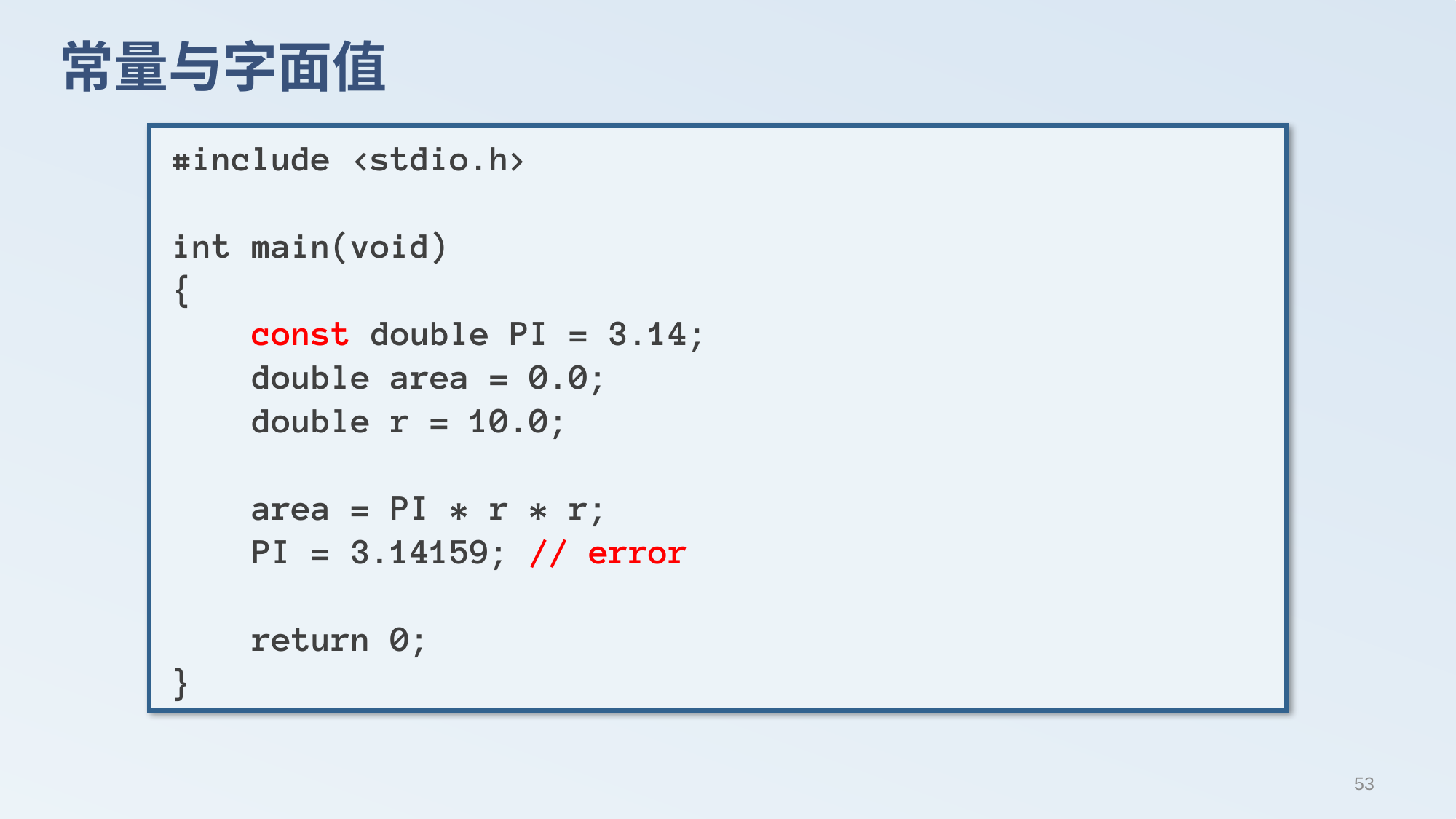

# 常量与字面值
#include <stdio.h>

int main(void)
{
    const double PI = 3.14;
    double area = 0.0;
    double r = 10.0;

    area = PI * r * r;
    PI = 3.14159; // error

    return 0;
}